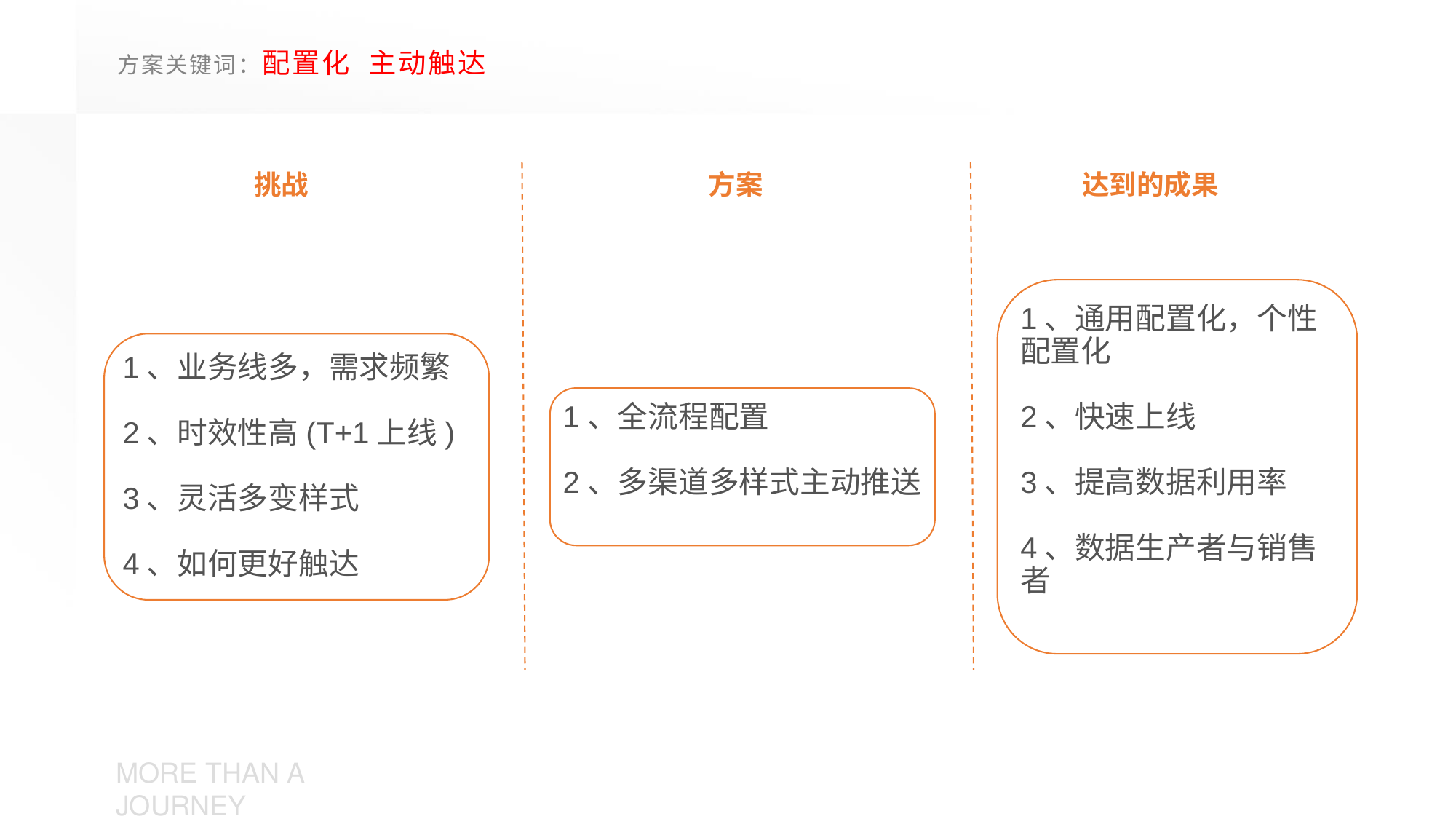

方案关键词：配置化  主动触达
挑战
方案
达到的成果
1、通用配置化，个性配置化

2、快速上线

3、提高数据利用率

4、数据生产者与销售者

1、业务线多，需求频繁

2、时效性高(T+1上线)

3、灵活多变样式

4、如何更好触达
1、全流程配置

2、多渠道多样式主动推送